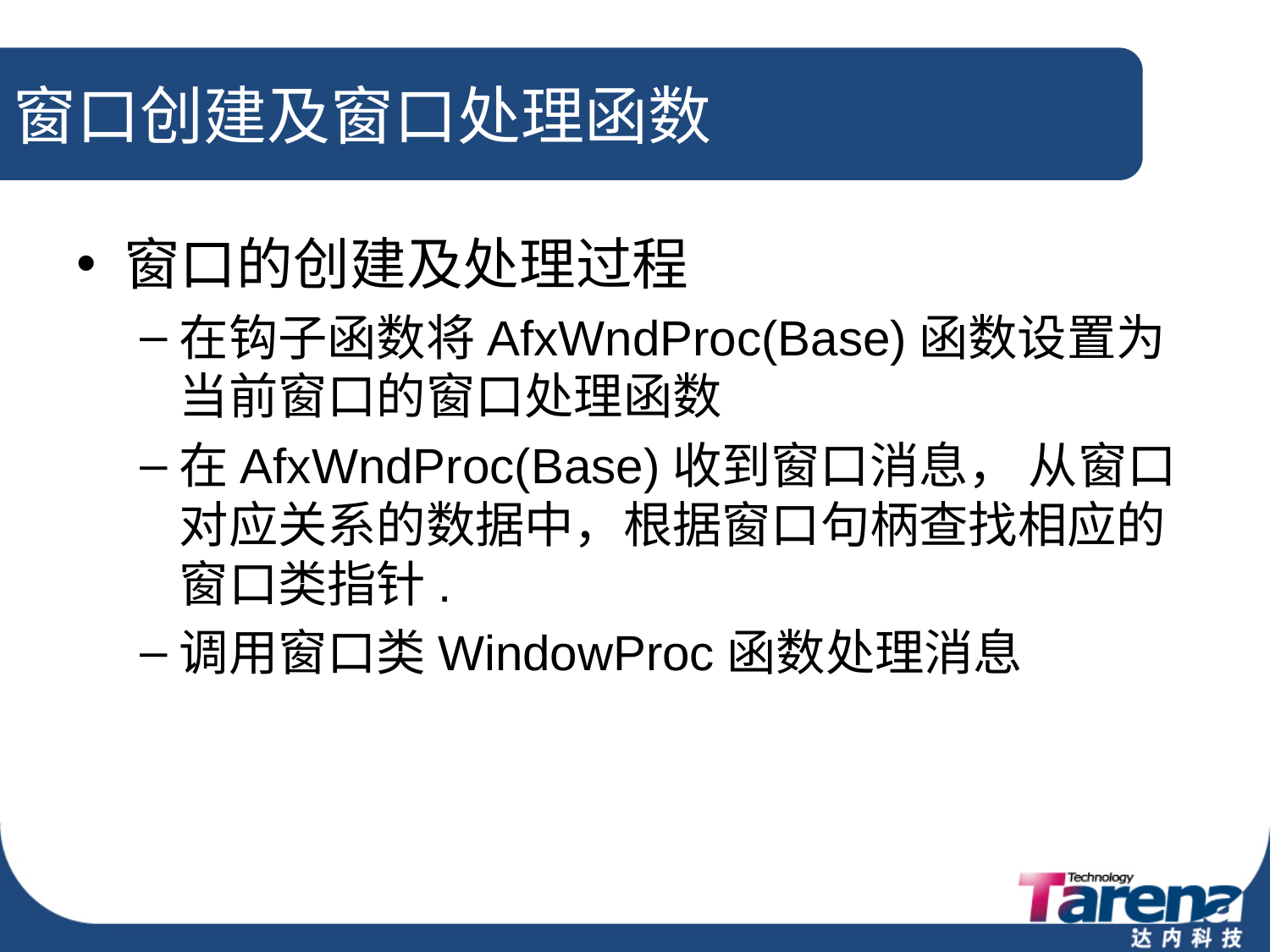

# 窗口创建及窗口处理函数
窗口的创建及处理过程
在钩子函数将AfxWndProc(Base)函数设置为当前窗口的窗口处理函数
在AfxWndProc(Base)收到窗口消息， 从窗口对应关系的数据中，根据窗口句柄查找相应的窗口类指针.
调用窗口类WindowProc函数处理消息